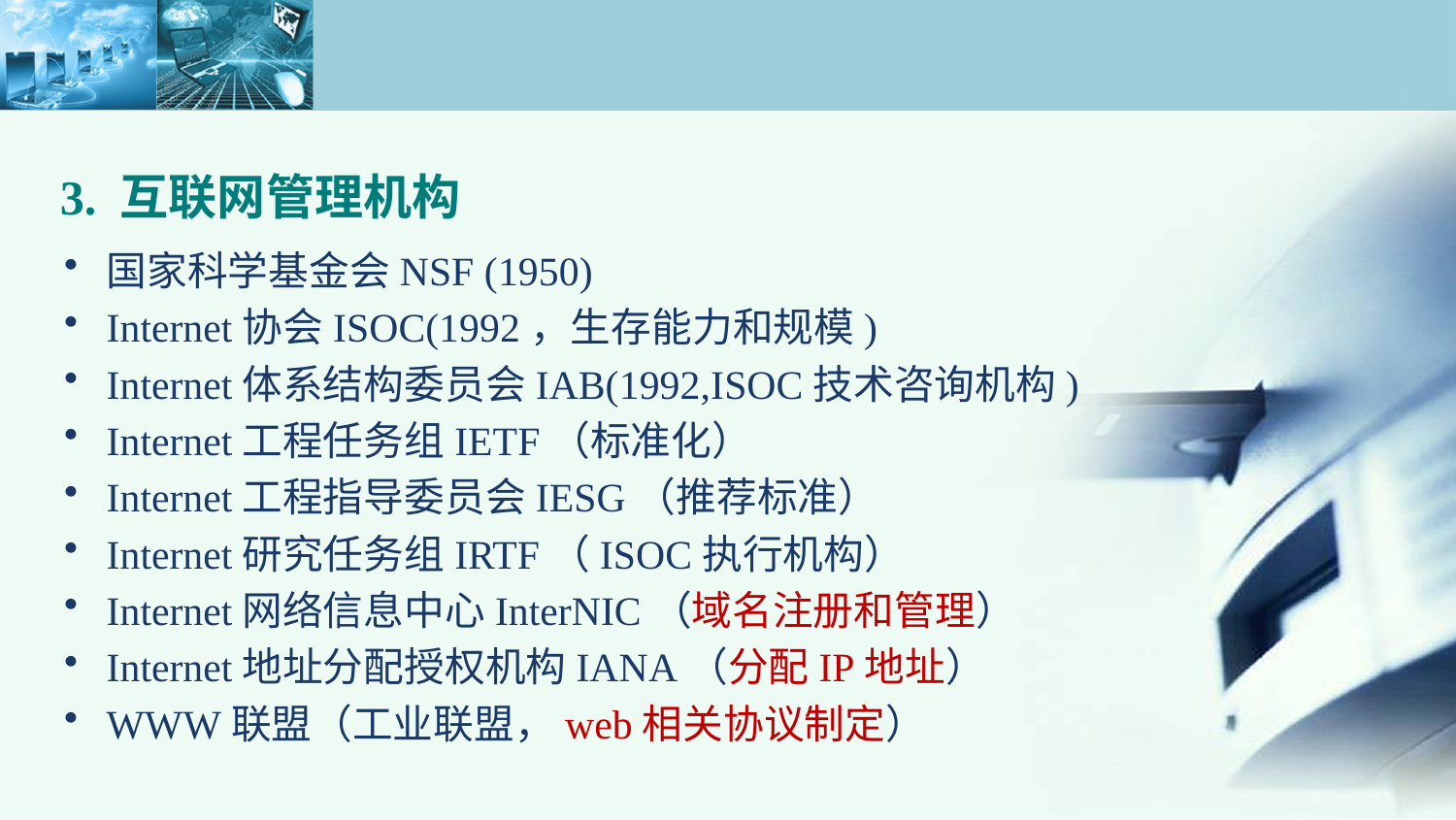

3. 互联网管理机构
国家科学基金会NSF (1950)
Internet协会ISOC(1992，生存能力和规模)
Internet体系结构委员会IAB(1992,ISOC技术咨询机构)
Internet工程任务组IETF（标准化）
Internet工程指导委员会IESG（推荐标准）
Internet研究任务组IRTF（ISOC执行机构）
Internet网络信息中心InterNIC（域名注册和管理）
Internet地址分配授权机构IANA（分配IP地址）
WWW联盟（工业联盟，web相关协议制定）